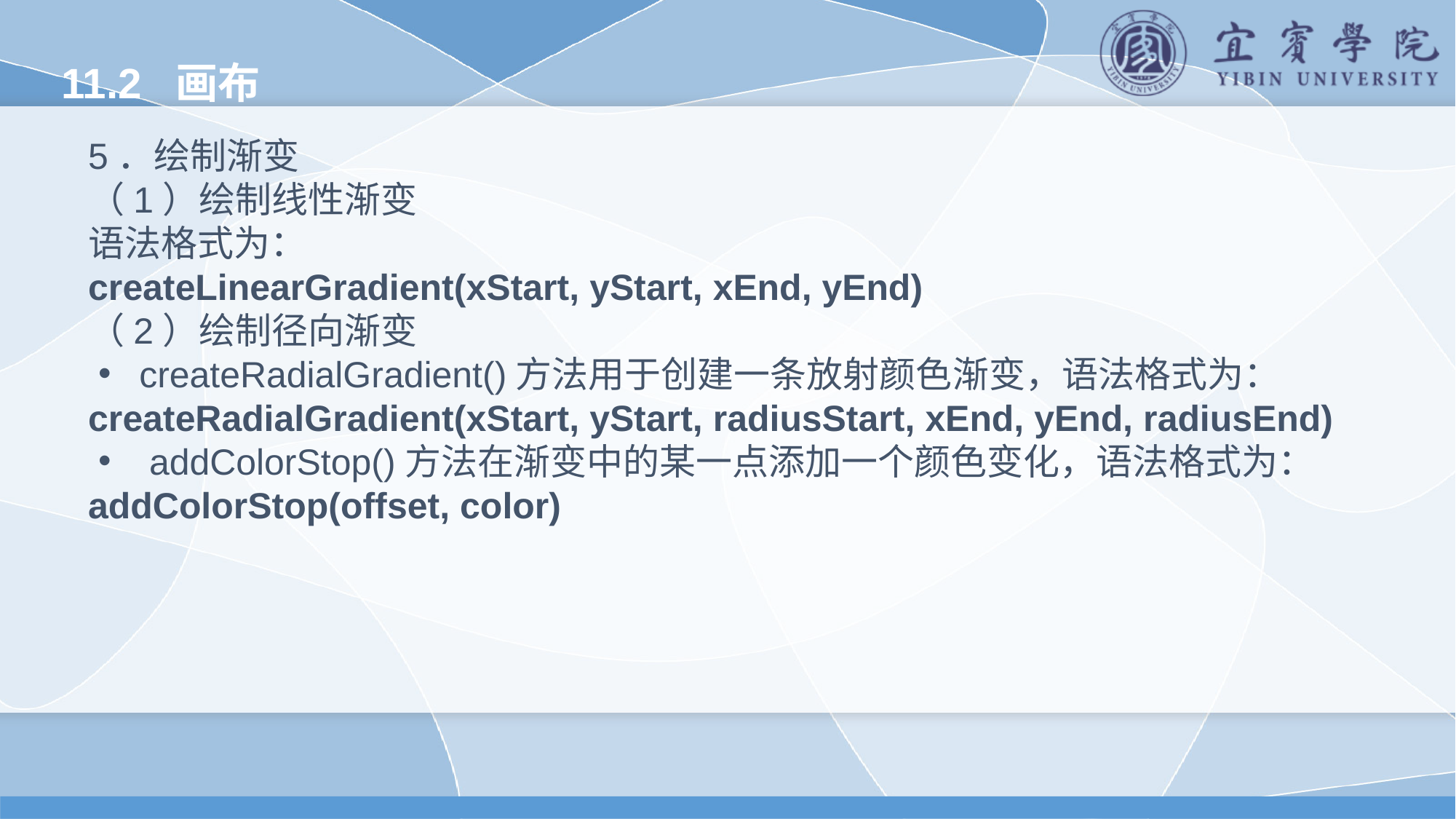

11.2  画布
5．绘制渐变
（1）绘制线性渐变
语法格式为：
createLinearGradient(xStart, yStart, xEnd, yEnd)
（2）绘制径向渐变
createRadialGradient()方法用于创建一条放射颜色渐变，语法格式为：
createRadialGradient(xStart, yStart, radiusStart, xEnd, yEnd, radiusEnd)
 addColorStop()方法在渐变中的某一点添加一个颜色变化，语法格式为：
addColorStop(offset, color)